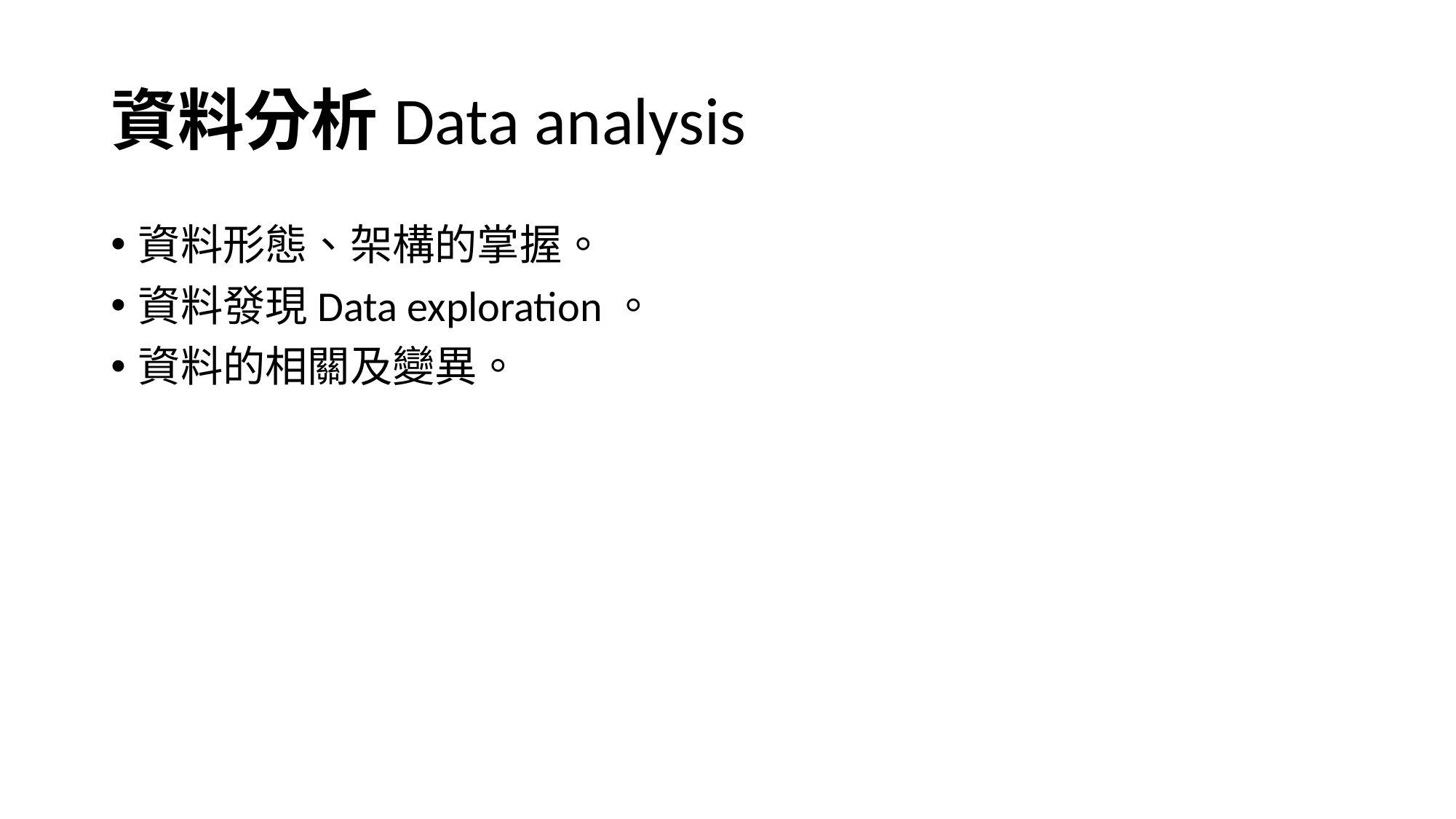

# 資料分析Data analysis
資料形態、架構的掌握。
資料發現Data exploration。
資料的相關及變異。